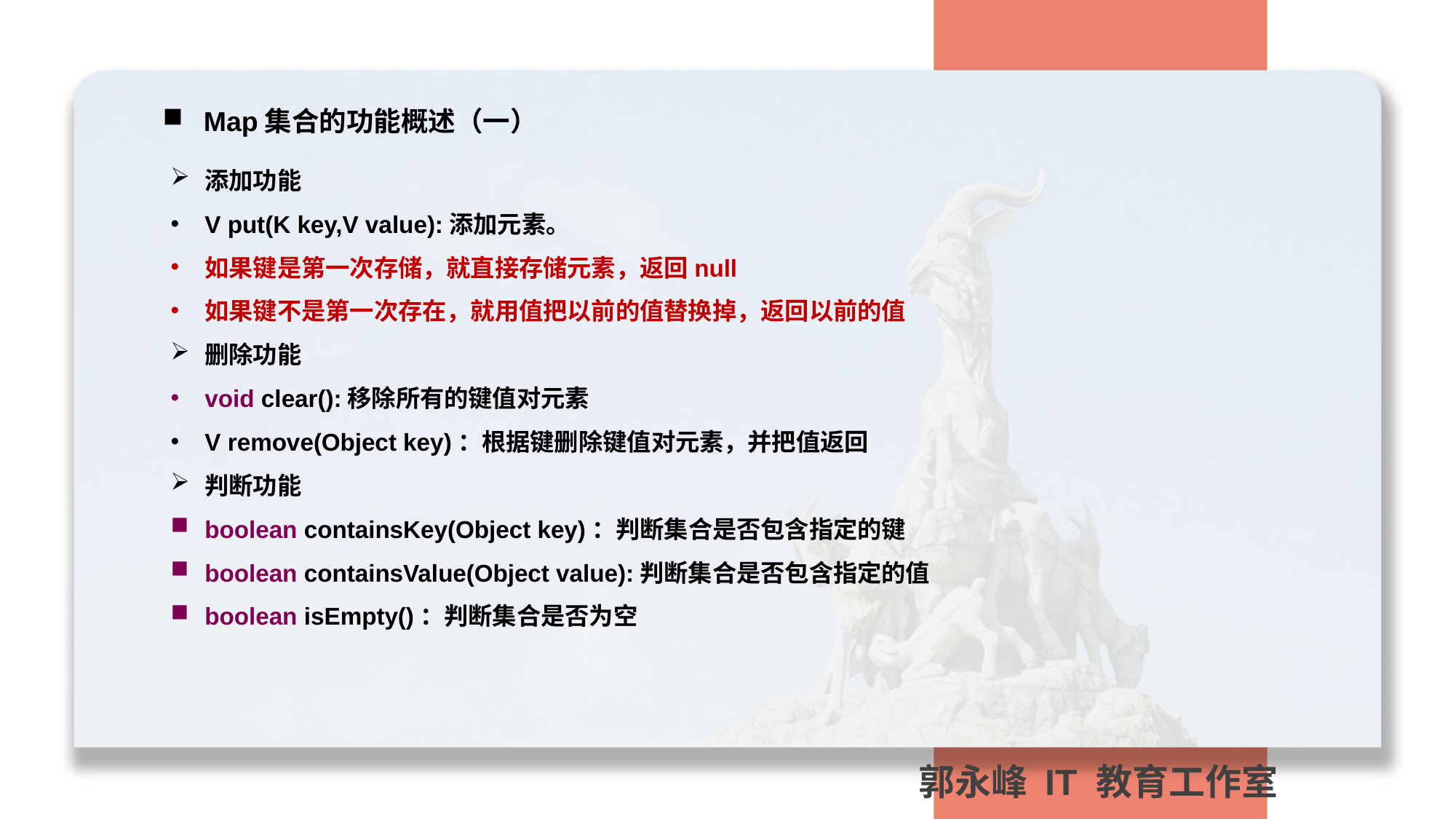

Map集合的功能概述（一）
添加功能
V put(K key,V value):添加元素。
如果键是第一次存储，就直接存储元素，返回null
如果键不是第一次存在，就用值把以前的值替换掉，返回以前的值
删除功能
void clear():移除所有的键值对元素
V remove(Object key)：根据键删除键值对元素，并把值返回
判断功能
boolean containsKey(Object key)：判断集合是否包含指定的键
boolean containsValue(Object value):判断集合是否包含指定的值
boolean isEmpty()：判断集合是否为空